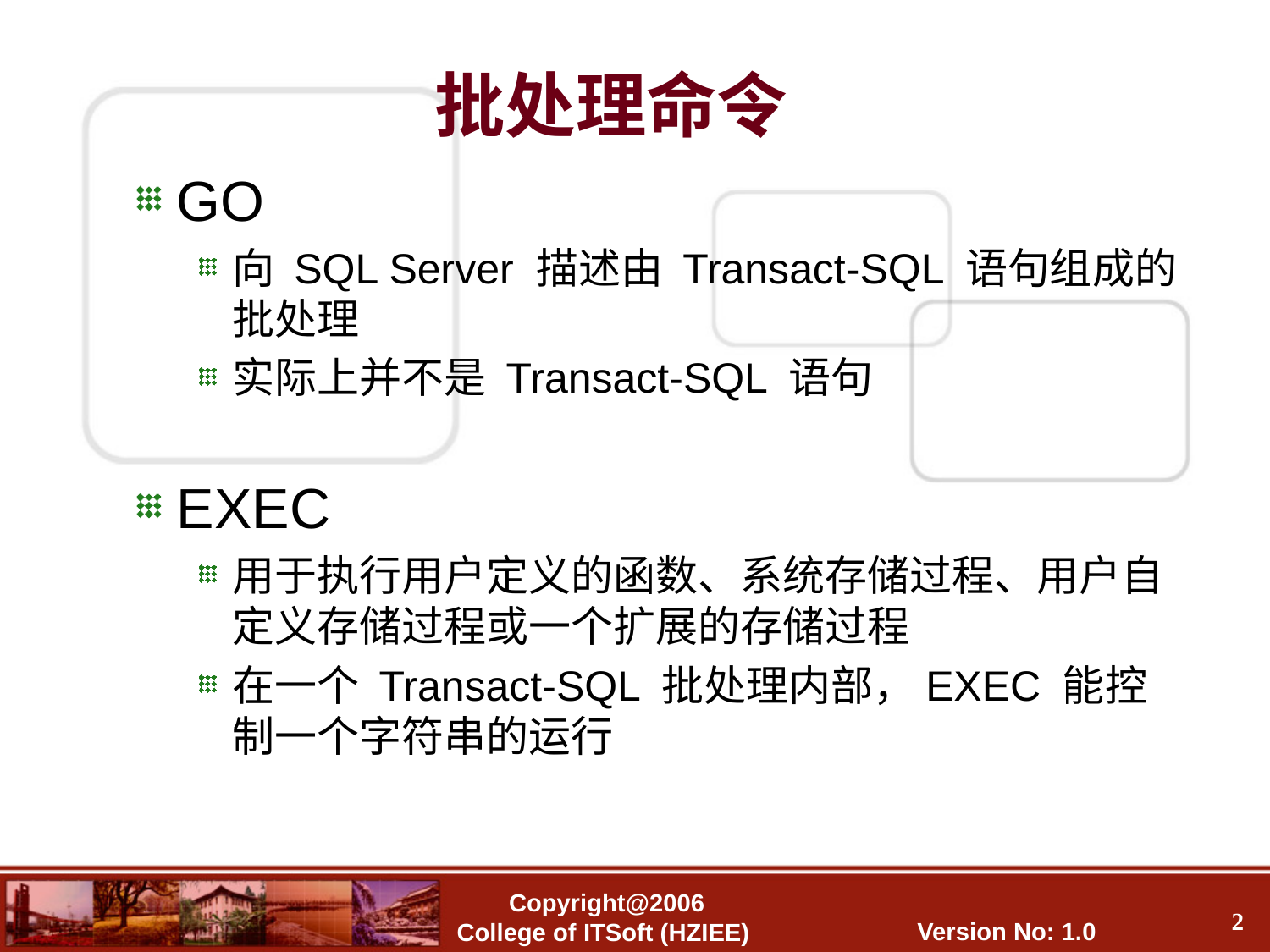

# 批处理命令
GO
向 SQL Server 描述由 Transact-SQL 语句组成的批处理
实际上并不是 Transact-SQL 语句

EXEC
用于执行用户定义的函数、系统存储过程、用户自定义存储过程或一个扩展的存储过程
在一个 Transact-SQL 批处理内部，EXEC 能控制一个字符串的运行